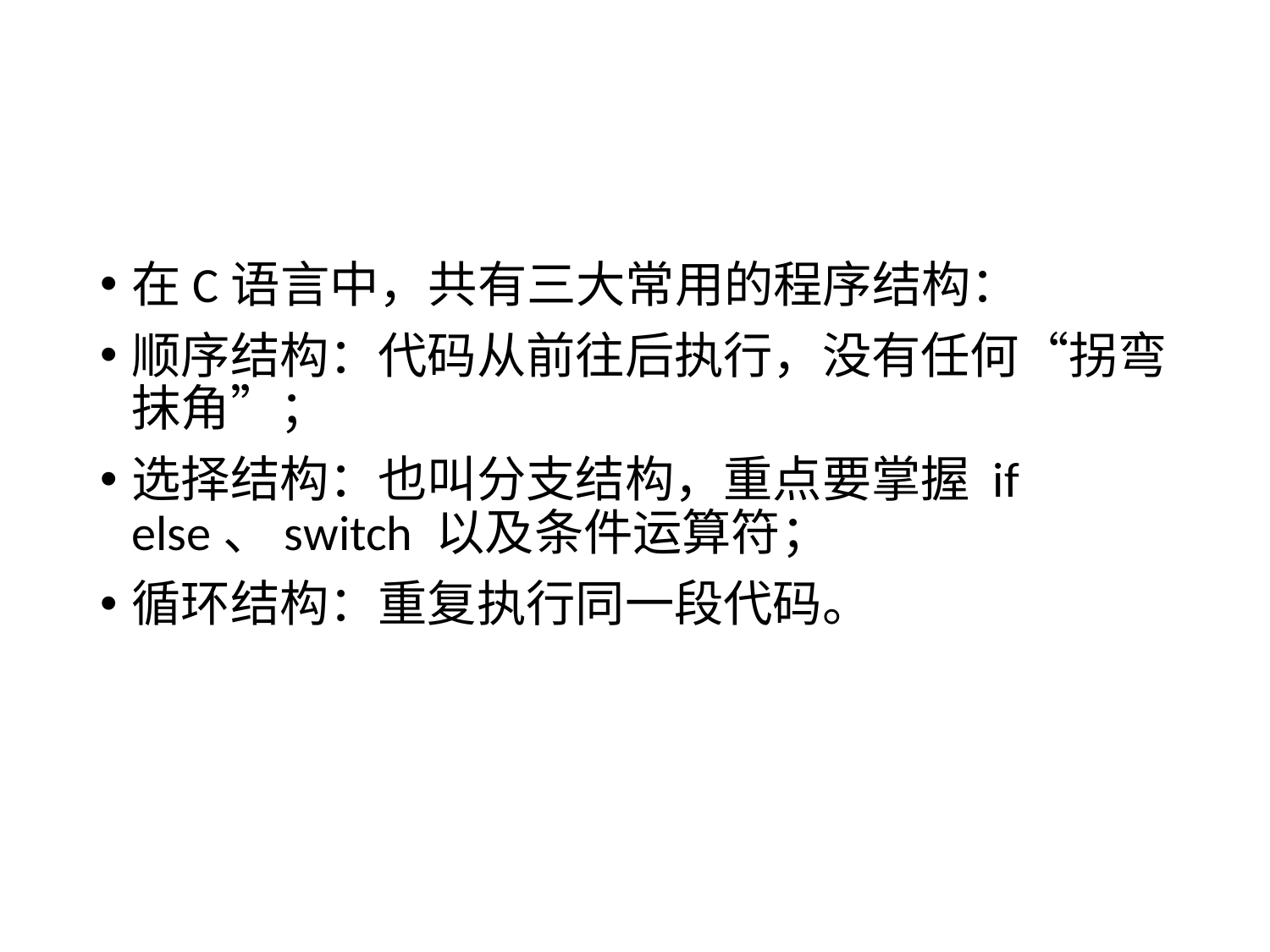

#
在C语言中，共有三大常用的程序结构：
顺序结构：代码从前往后执行，没有任何“拐弯抹角”；
选择结构：也叫分支结构，重点要掌握 if else、switch 以及条件运算符；
循环结构：重复执行同一段代码。